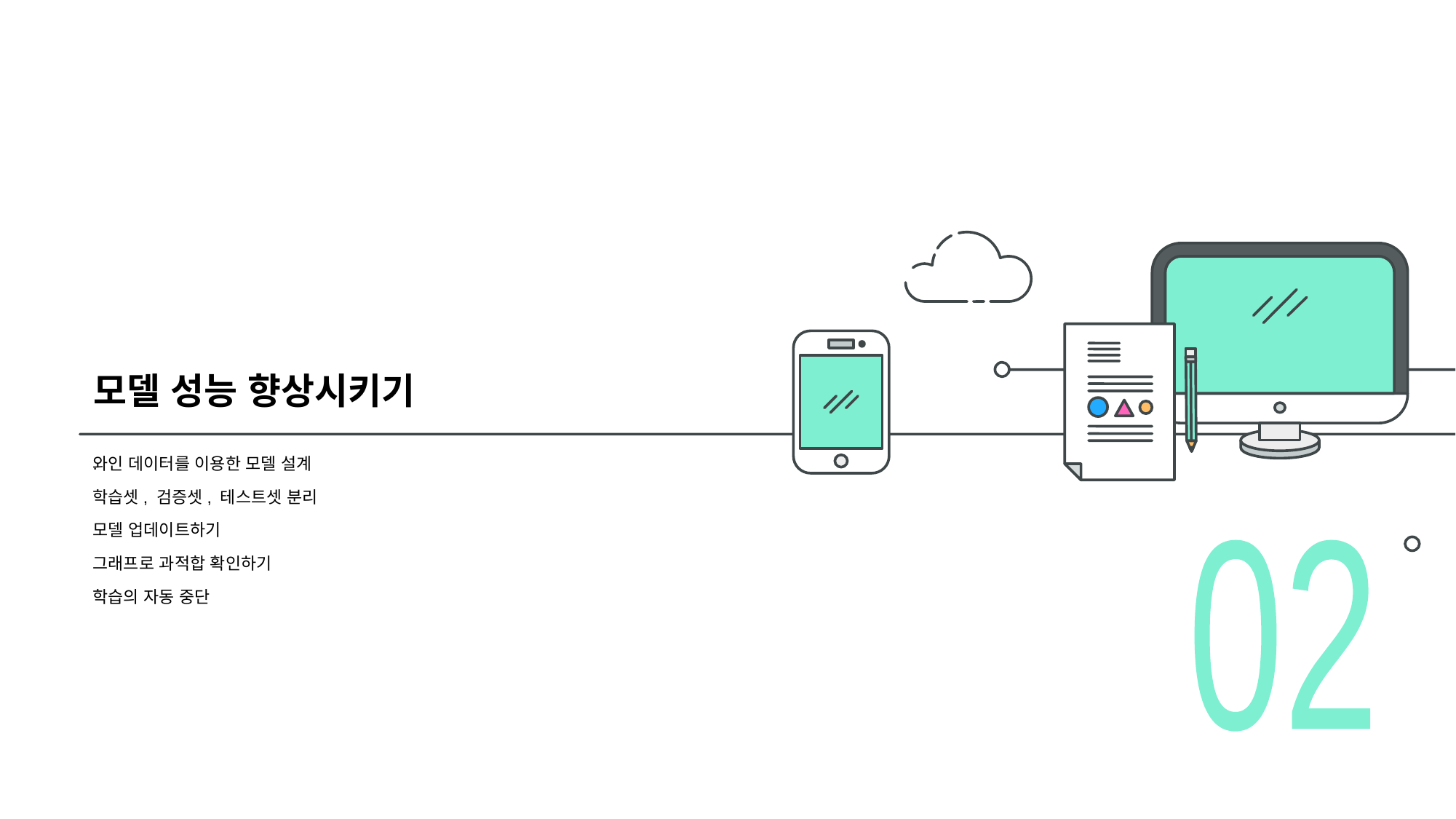

# 모델 성능 향상시키기

.
와인 데이터를 이용한 모델 설계
학습셋, 검증셋, 테스트셋 분리
모델 업데이트하기
그래프로 과적합 확인하기
학습의 자동 중단
02